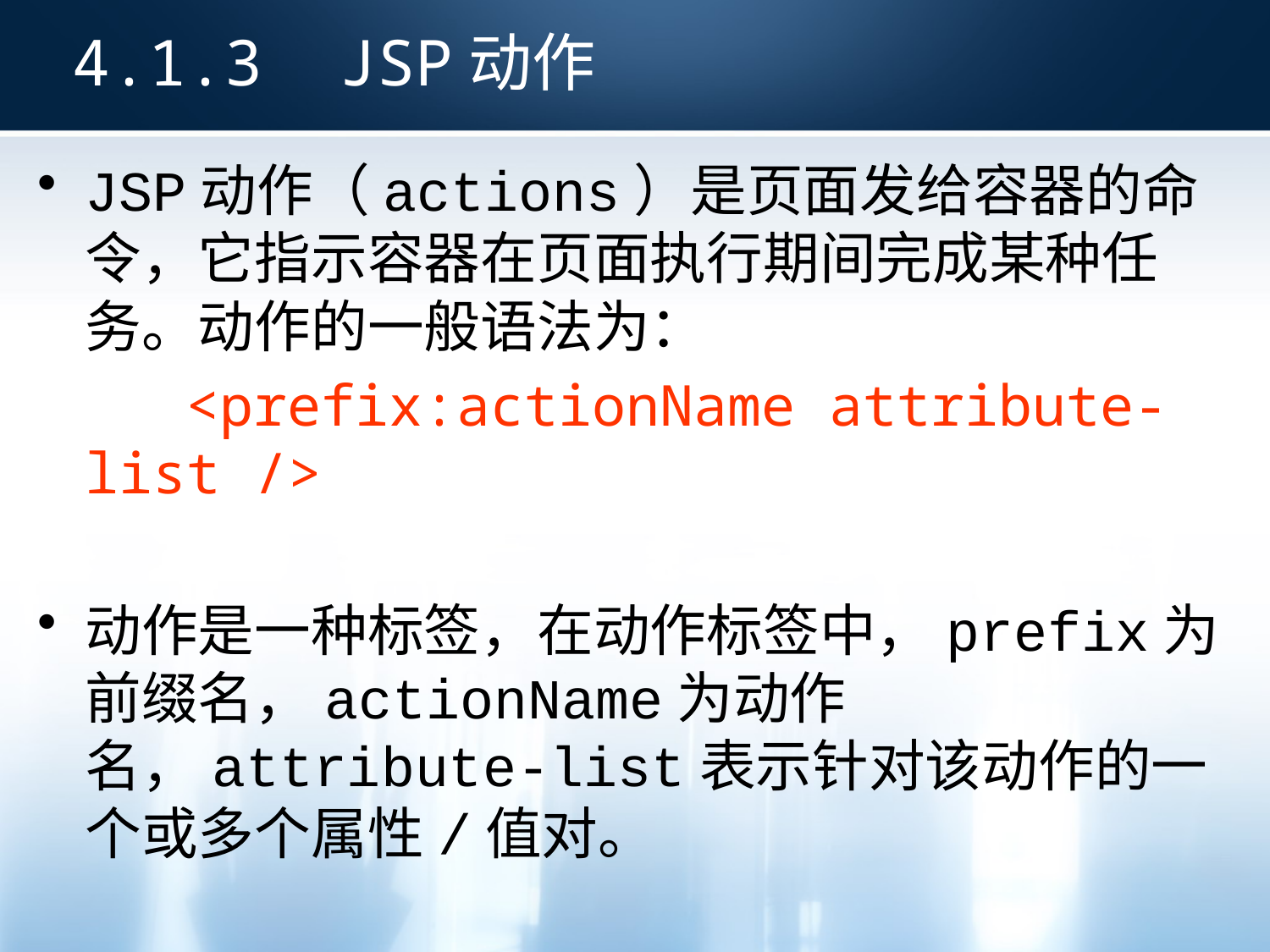

4.1.3  JSP动作
JSP动作（actions）是页面发给容器的命令，它指示容器在页面执行期间完成某种任务。动作的一般语法为：
     <prefix:actionName attribute-list />

动作是一种标签，在动作标签中，prefix为前缀名，actionName为动作名，attribute-list表示针对该动作的一个或多个属性/值对。